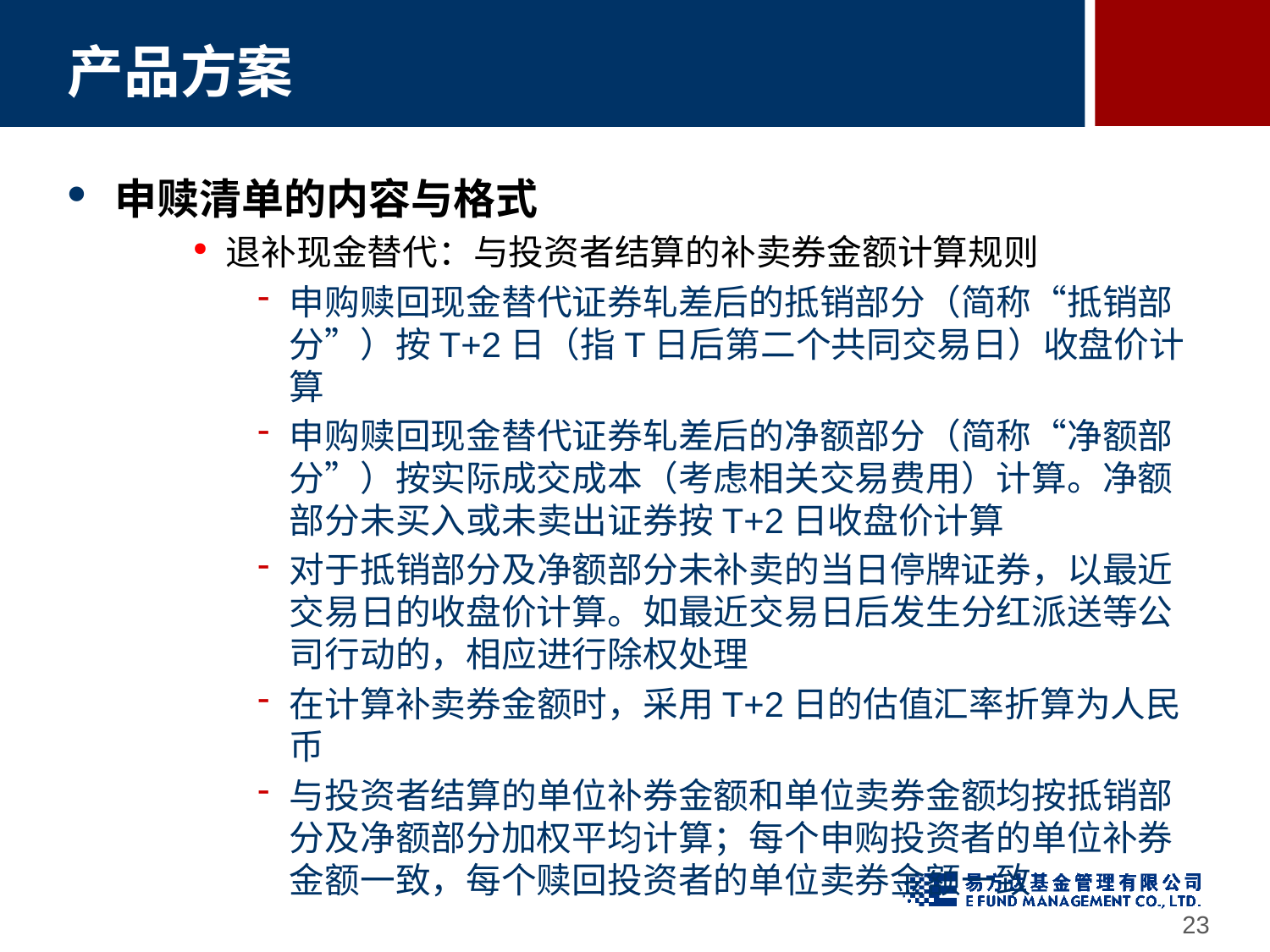

# 产品方案
申赎清单的内容与格式
退补现金替代：与投资者结算的补卖券金额计算规则
申购赎回现金替代证券轧差后的抵销部分（简称“抵销部分”）按T+2日（指T日后第二个共同交易日）收盘价计算
申购赎回现金替代证券轧差后的净额部分（简称“净额部分”）按实际成交成本（考虑相关交易费用）计算。净额部分未买入或未卖出证券按T+2日收盘价计算
对于抵销部分及净额部分未补卖的当日停牌证券，以最近交易日的收盘价计算。如最近交易日后发生分红派送等公司行动的，相应进行除权处理
在计算补卖券金额时，采用T+2日的估值汇率折算为人民币
与投资者结算的单位补券金额和单位卖券金额均按抵销部分及净额部分加权平均计算；每个申购投资者的单位补券金额一致，每个赎回投资者的单位卖券金额一致